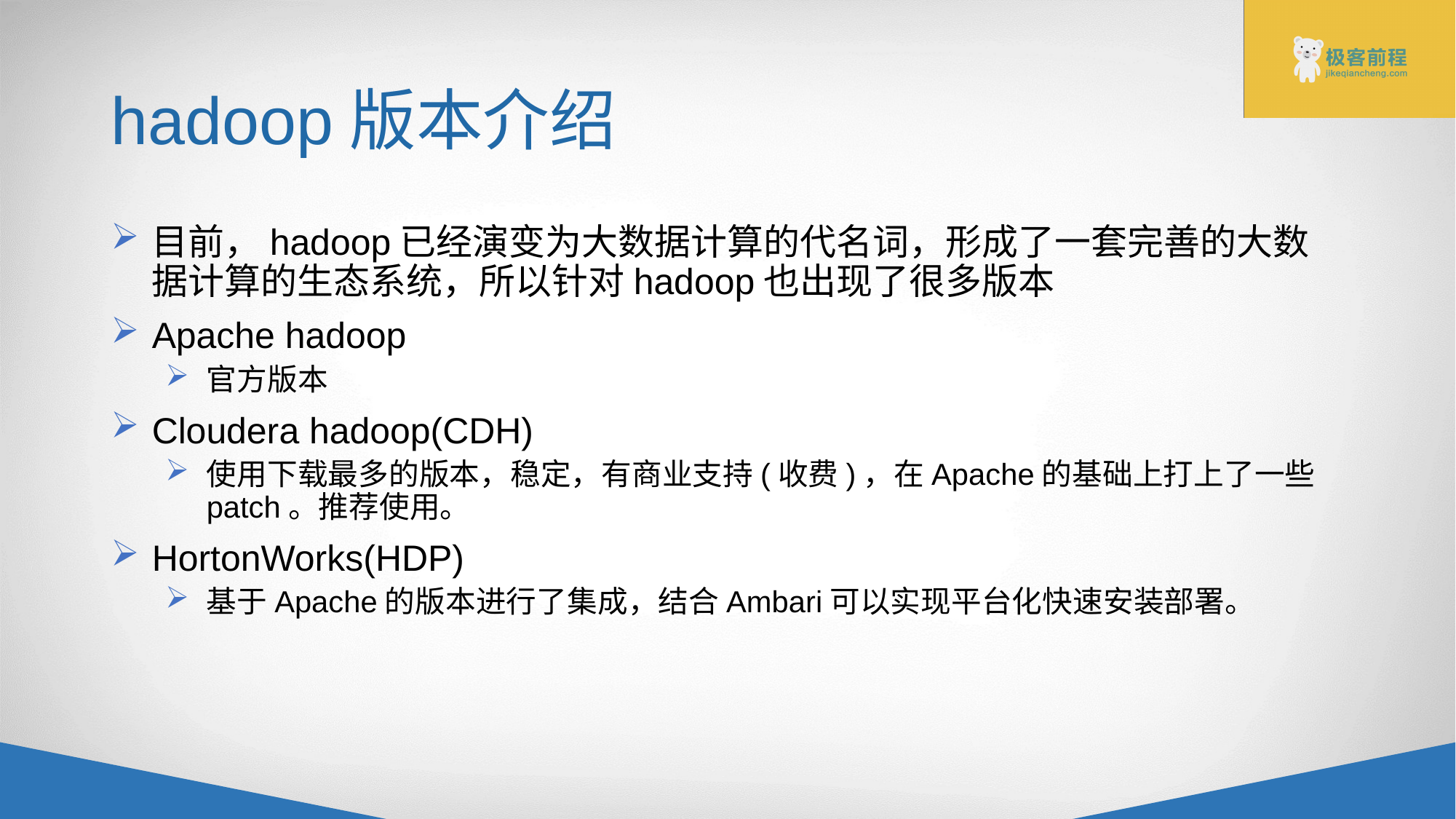

# hadoop版本介绍
目前，hadoop已经演变为大数据计算的代名词，形成了一套完善的大数据计算的生态系统，所以针对hadoop也出现了很多版本
Apache hadoop
官方版本
Cloudera hadoop(CDH)
使用下载最多的版本，稳定，有商业支持(收费)，在Apache的基础上打上了一些patch。推荐使用。
HortonWorks(HDP)
基于Apache的版本进行了集成，结合Ambari可以实现平台化快速安装部署。